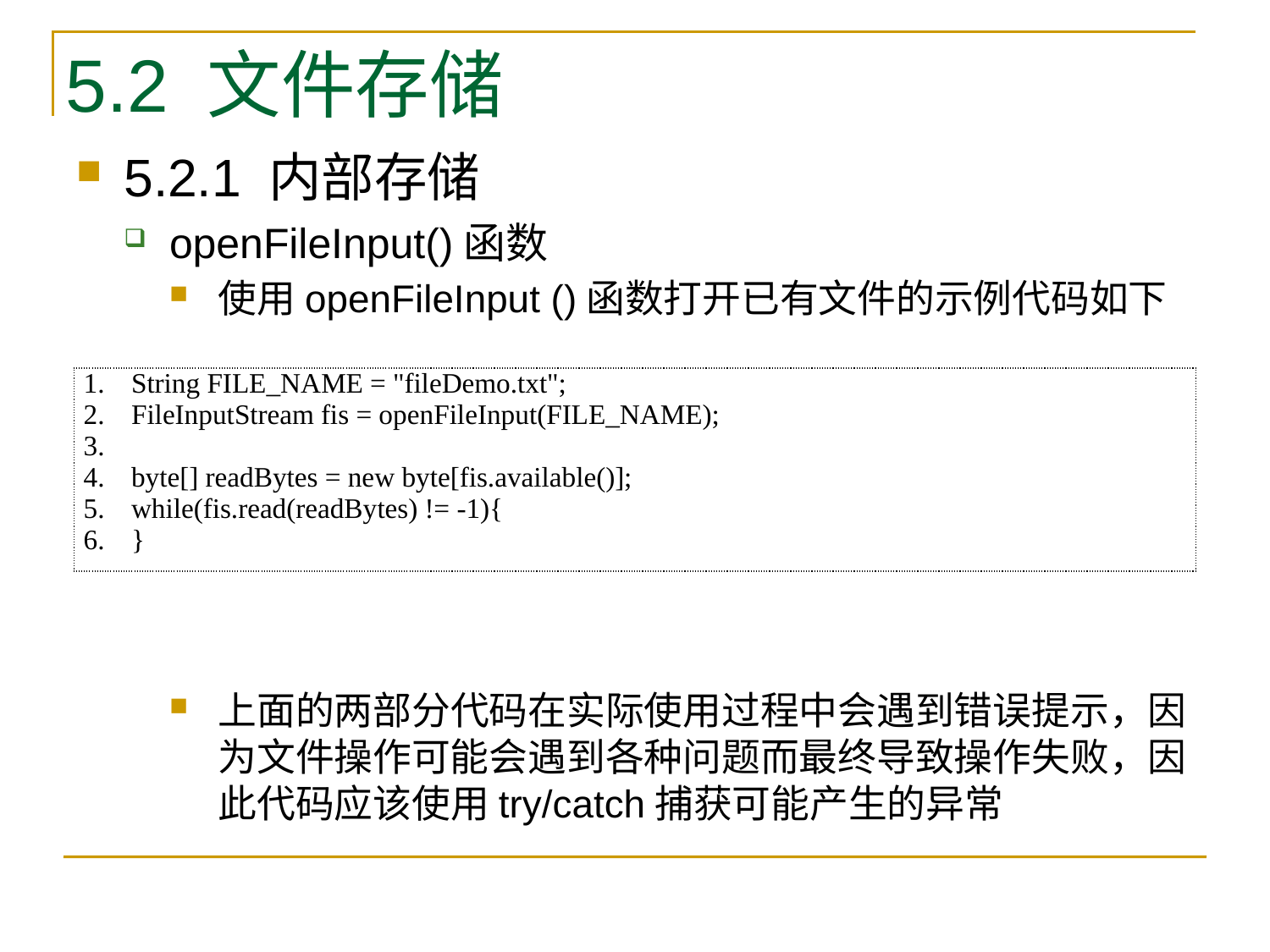

# 5.2 文件存储
5.2.1 内部存储
openFileInput()函数
使用openFileInput ()函数打开已有文件的示例代码如下

上面的两部分代码在实际使用过程中会遇到错误提示，因为文件操作可能会遇到各种问题而最终导致操作失败，因此代码应该使用try/catch捕获可能产生的异常

| String FILE\_NAME = "fileDemo.txt"; FileInputStream fis = openFileInput(FILE\_NAME); byte[] readBytes = new byte[fis.available()]; while(fis.read(readBytes) != -1){ } |
| --- |